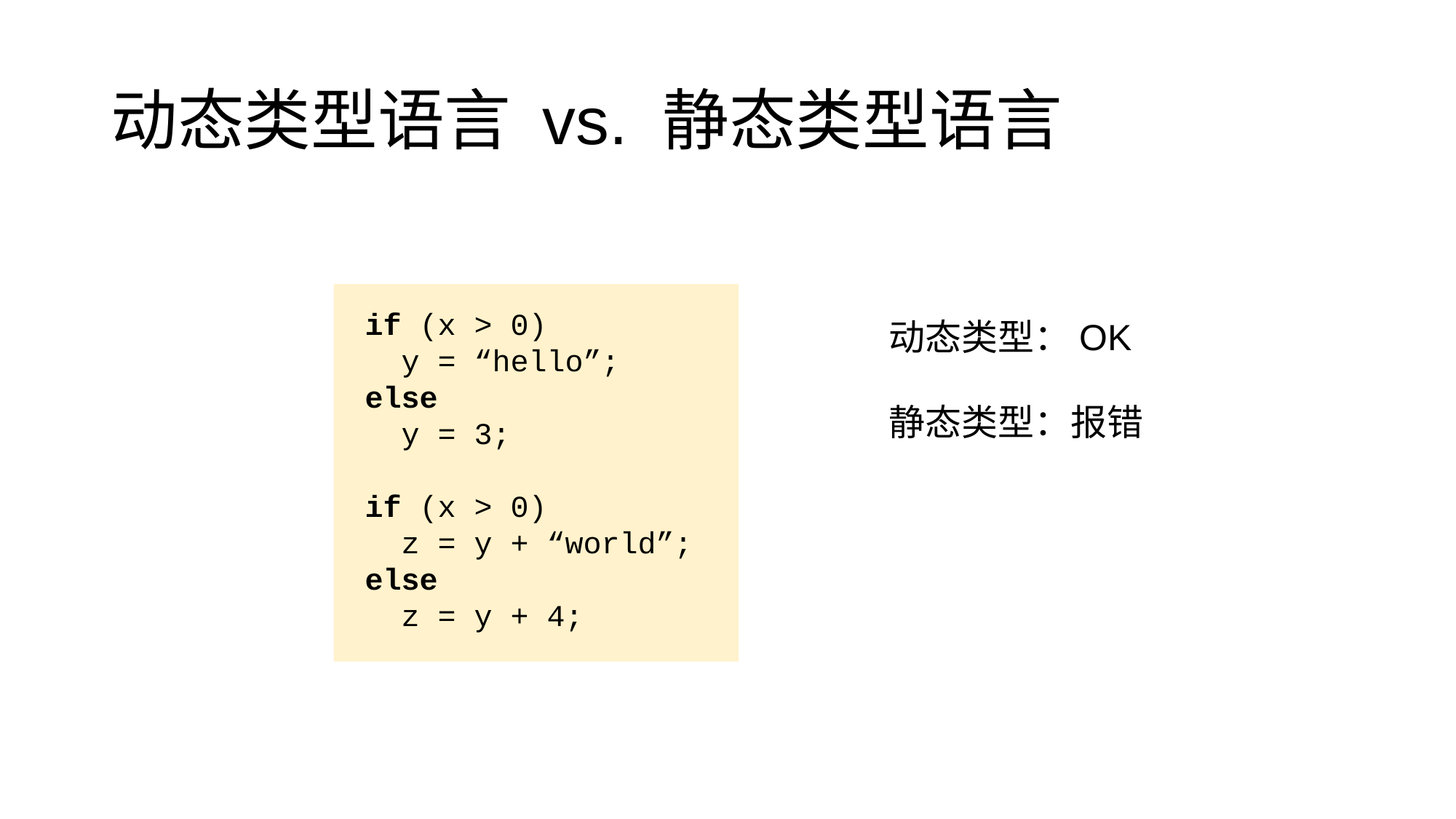

# 动态类型语言 vs. 静态类型语言

if (x > 0)
  y = “hello”;
else
  y = 3;

if (x > 0)
  z = y + “world”;
else
  z = y + 4;
动态类型：OK
静态类型：报错